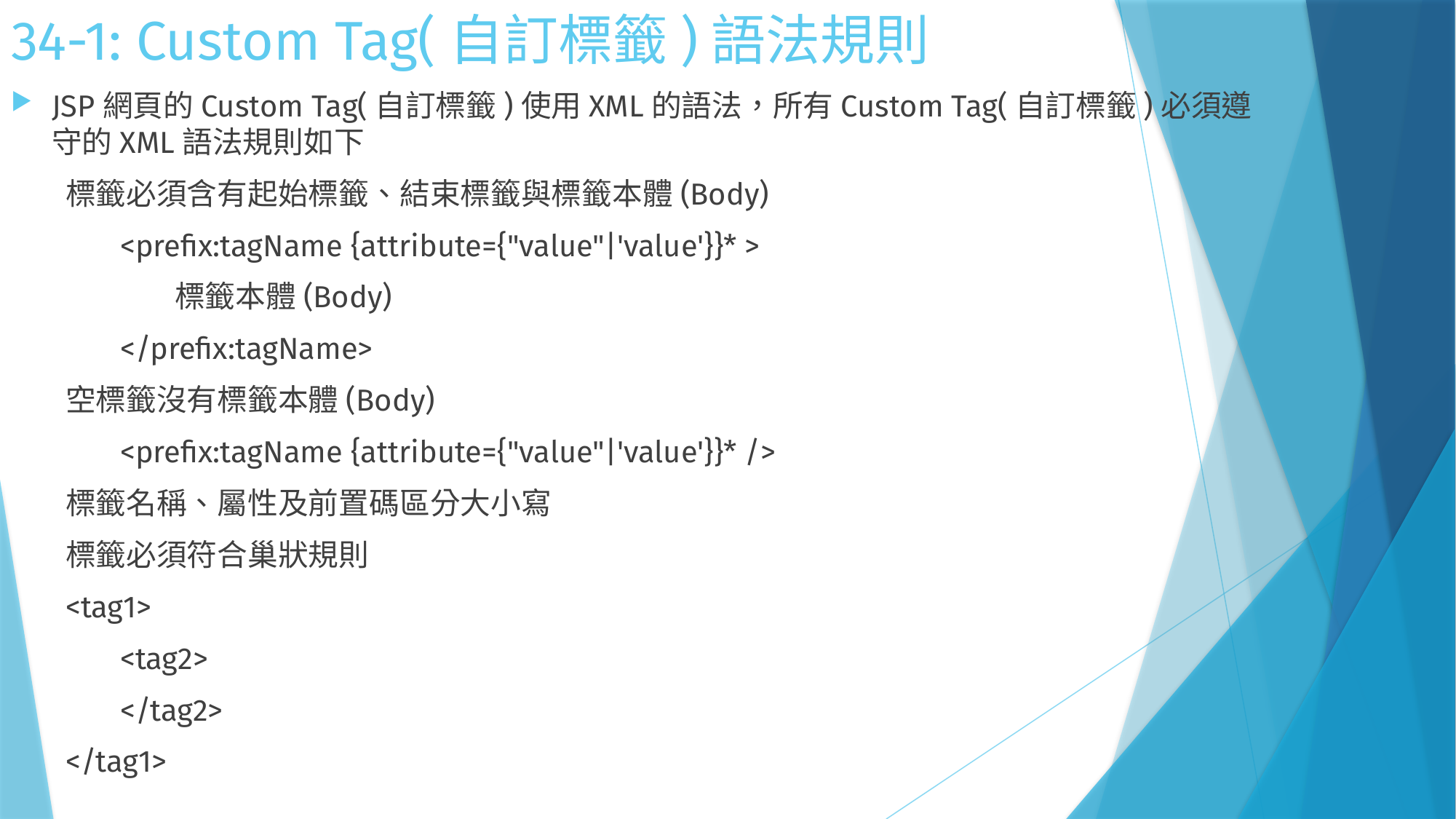

# 34-1: Custom Tag(自訂標籤)語法規則
JSP網頁的Custom Tag(自訂標籤)使用XML的語法，所有Custom Tag(自訂標籤)必須遵守的XML語法規則如下
標籤必須含有起始標籤、結束標籤與標籤本體(Body)
<prefix:tagName {attribute={"value"|'value'}}* >
標籤本體(Body)
</prefix:tagName>
空標籤沒有標籤本體(Body)
<prefix:tagName {attribute={"value"|'value'}}* />
標籤名稱、屬性及前置碼區分大小寫
標籤必須符合巢狀規則
<tag1>
<tag2>
</tag2>
</tag1>